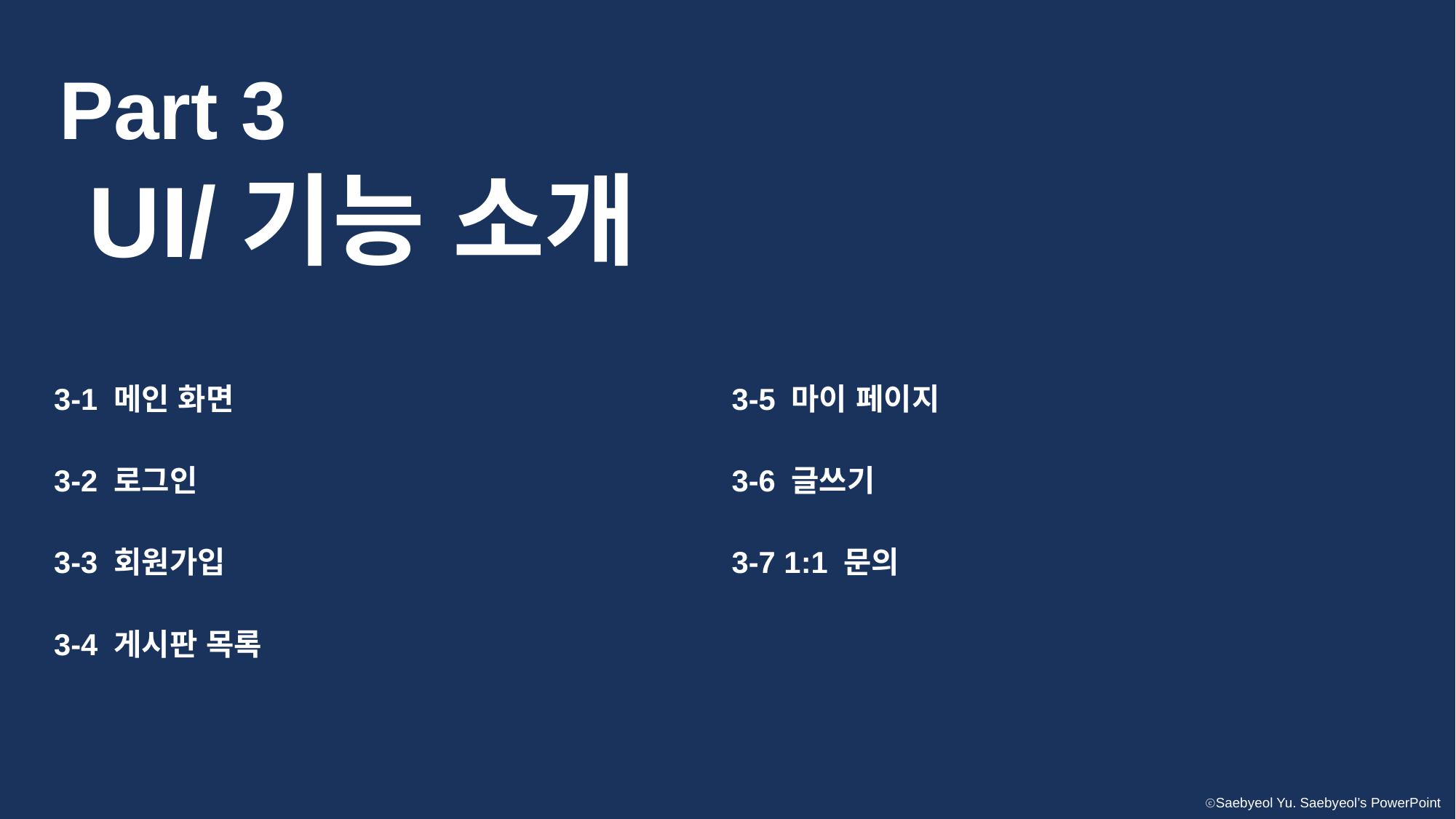

Part 3
UI/기능 소개
3-1 메인 화면
3-5 마이 페이지
3-2 로그인
3-6 글쓰기
3-3 회원가입
3-7 1:1 문의
3-4 게시판 목록